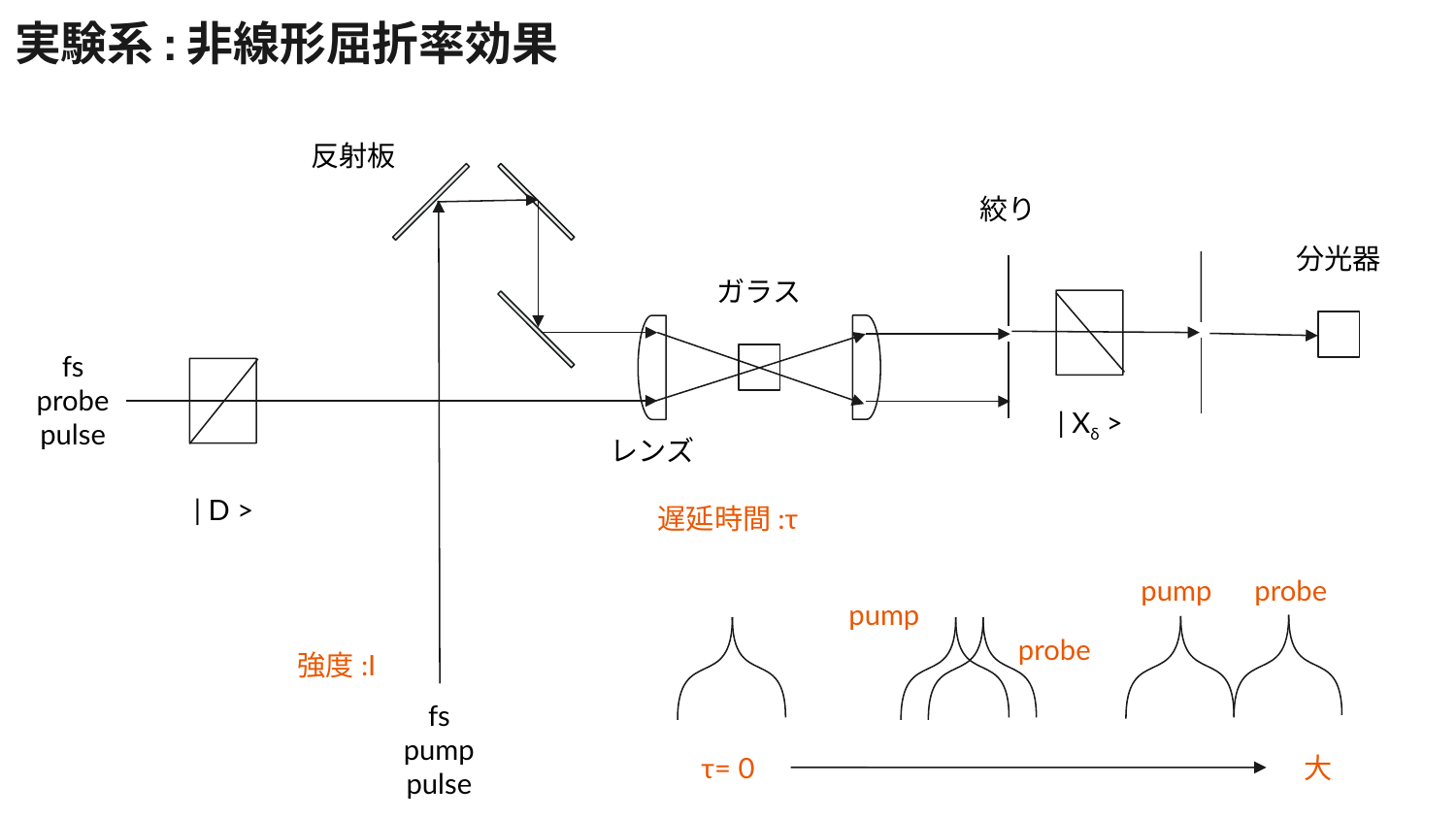

実験系:非線形屈折率効果
反射板
絞り

分光器
ガラス

fs
probe
pulse

| Xδ >
レンズ
| D >
遅延時間:τ
pump
probe
pump
probe
強度:I
fs
pump
pulse
τ= 0
大